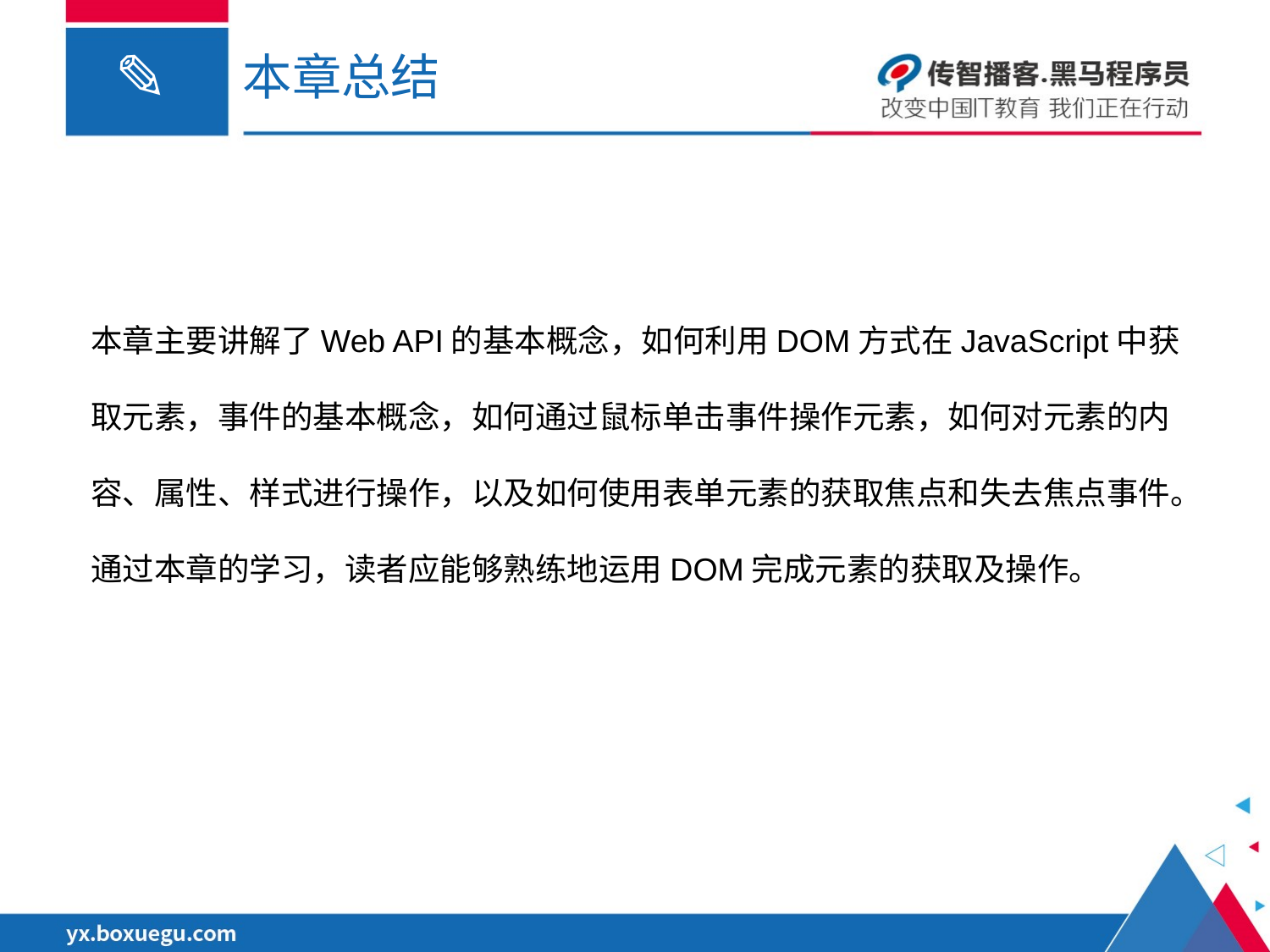

# 本章总结
本章主要讲解了Web API的基本概念，如何利用DOM方式在JavaScript中获取元素，事件的基本概念，如何通过鼠标单击事件操作元素，如何对元素的内容、属性、样式进行操作，以及如何使用表单元素的获取焦点和失去焦点事件。通过本章的学习，读者应能够熟练地运用DOM完成元素的获取及操作。